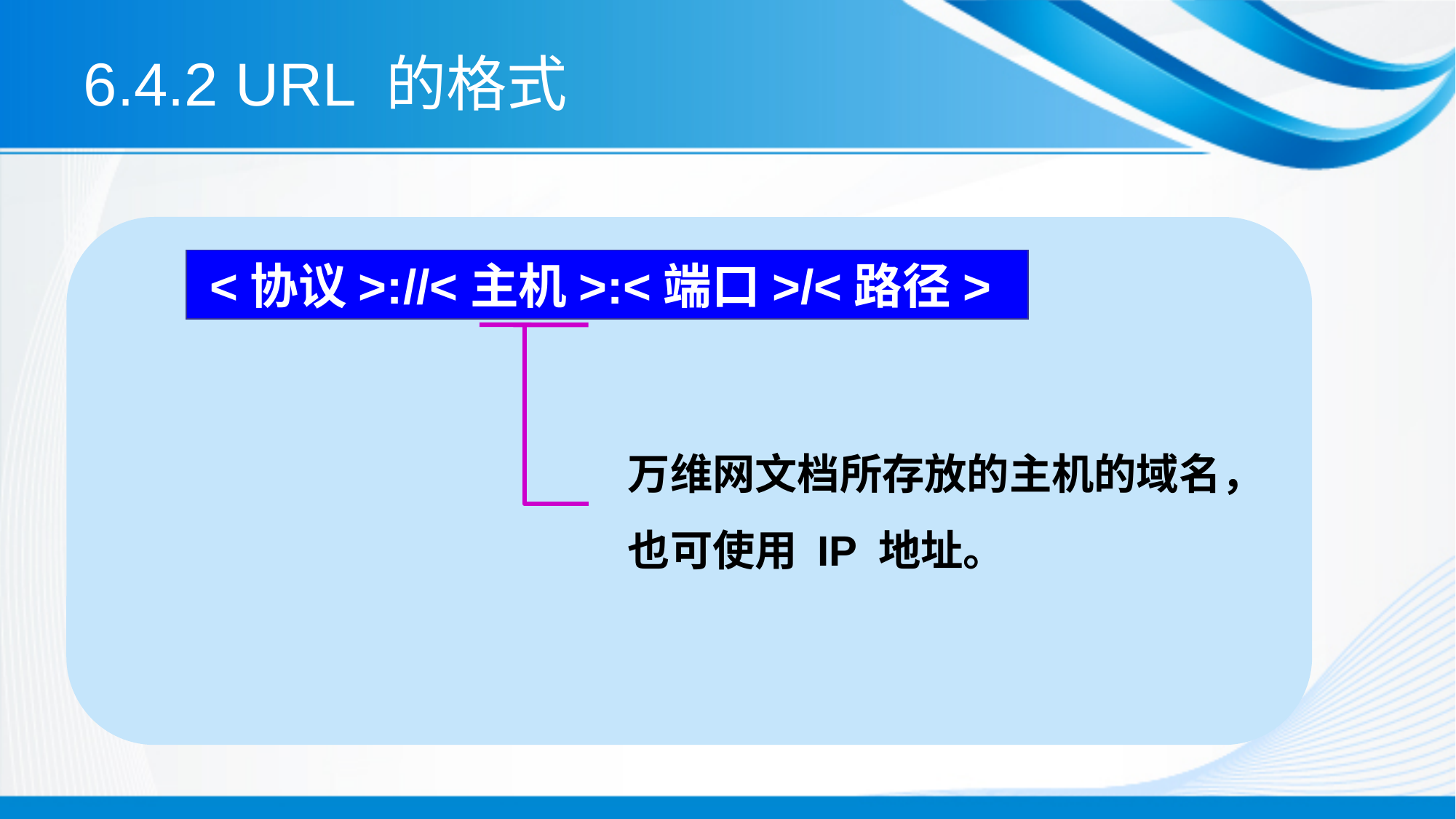

# 6.4.2 URL 的格式

<协议>://<主机>:<端口>/<路径>

万维网文档所存放的主机的域名，
也可使用 IP 地址。